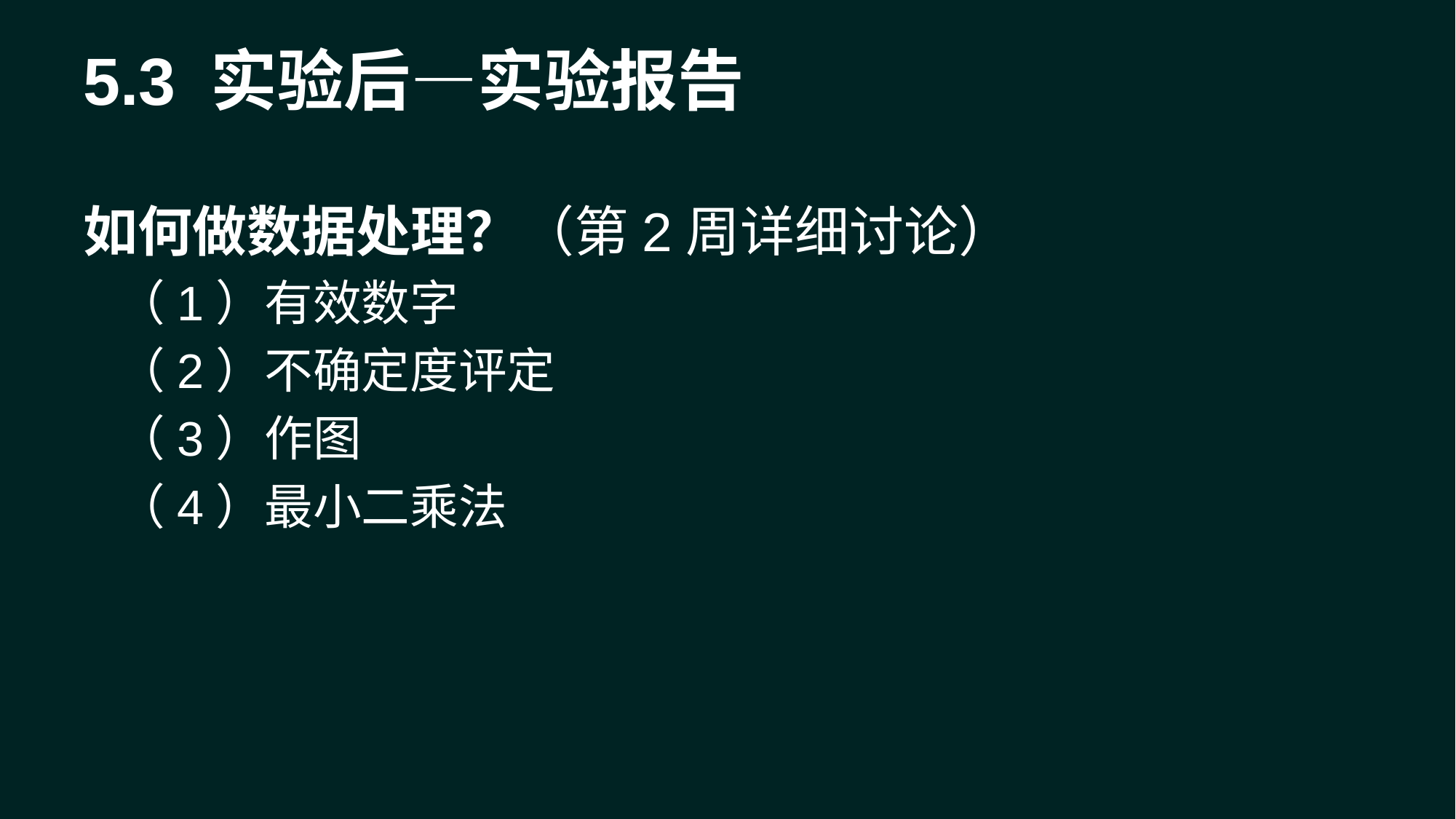

5.3 实验后—实验报告
如何做数据处理？（第2周详细讨论）
  （1）有效数字
  （2）不确定度评定
  （3）作图
  （4）最小二乘法